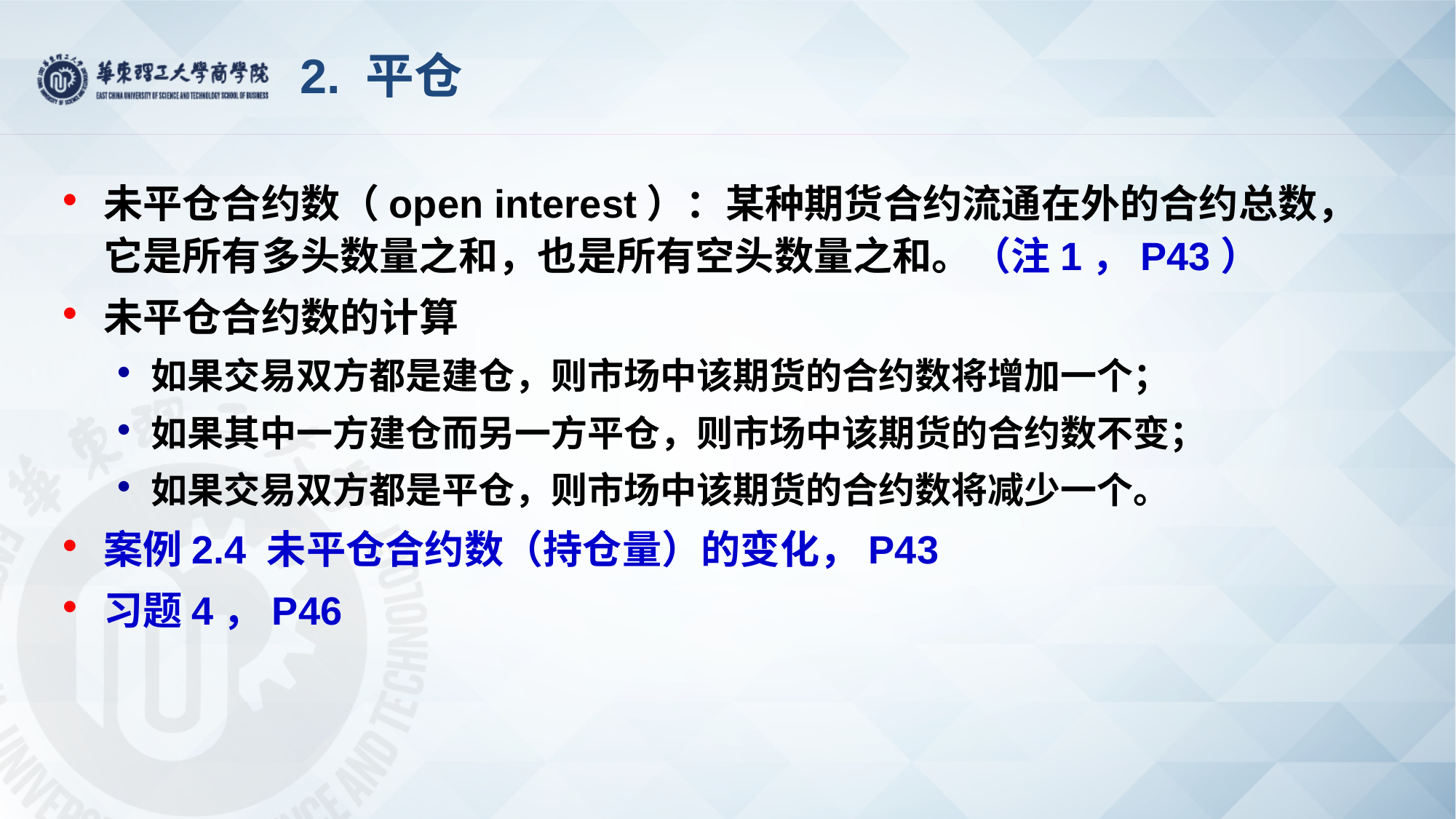

# 2. 平仓
未平仓合约数（open interest）：某种期货合约流通在外的合约总数，它是所有多头数量之和，也是所有空头数量之和。（注1，P43）
未平仓合约数的计算
如果交易双方都是建仓，则市场中该期货的合约数将增加一个；
如果其中一方建仓而另一方平仓，则市场中该期货的合约数不变；
如果交易双方都是平仓，则市场中该期货的合约数将减少一个。
案例2.4 未平仓合约数（持仓量）的变化，P43
习题4，P46